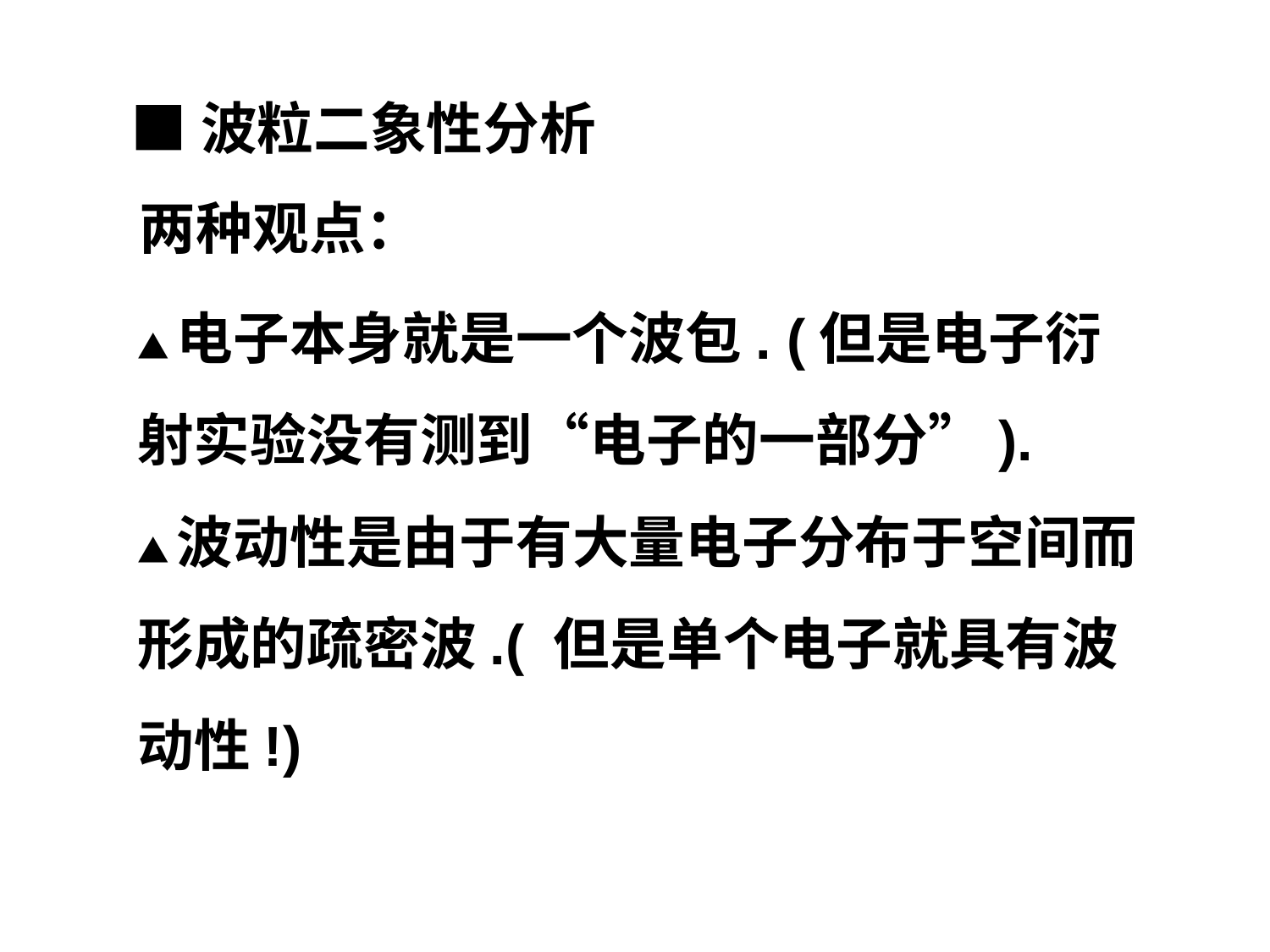

■波粒二象性分析
两种观点：
▲电子本身就是一个波包. (但是电子衍射实验没有测到“电子的一部分”).
▲波动性是由于有大量电子分布于空间而形成的疏密波.( 但是单个电子就具有波动性!)